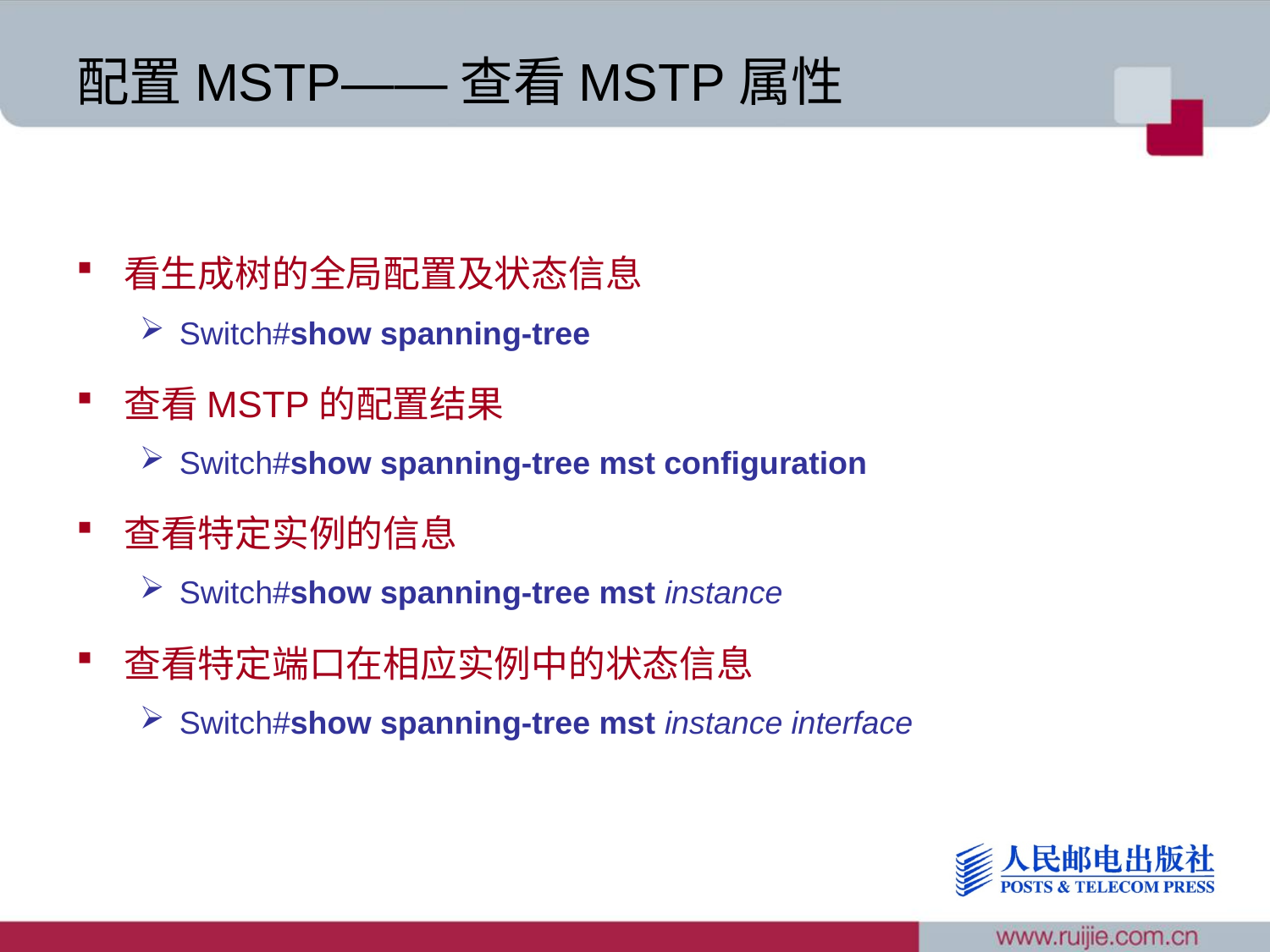

# 配置MSTP——查看MSTP属性
看生成树的全局配置及状态信息
Switch#show spanning-tree
查看MSTP的配置结果
Switch#show spanning-tree mst configuration
查看特定实例的信息
Switch#show spanning-tree mst instance
查看特定端口在相应实例中的状态信息
Switch#show spanning-tree mst instance interface